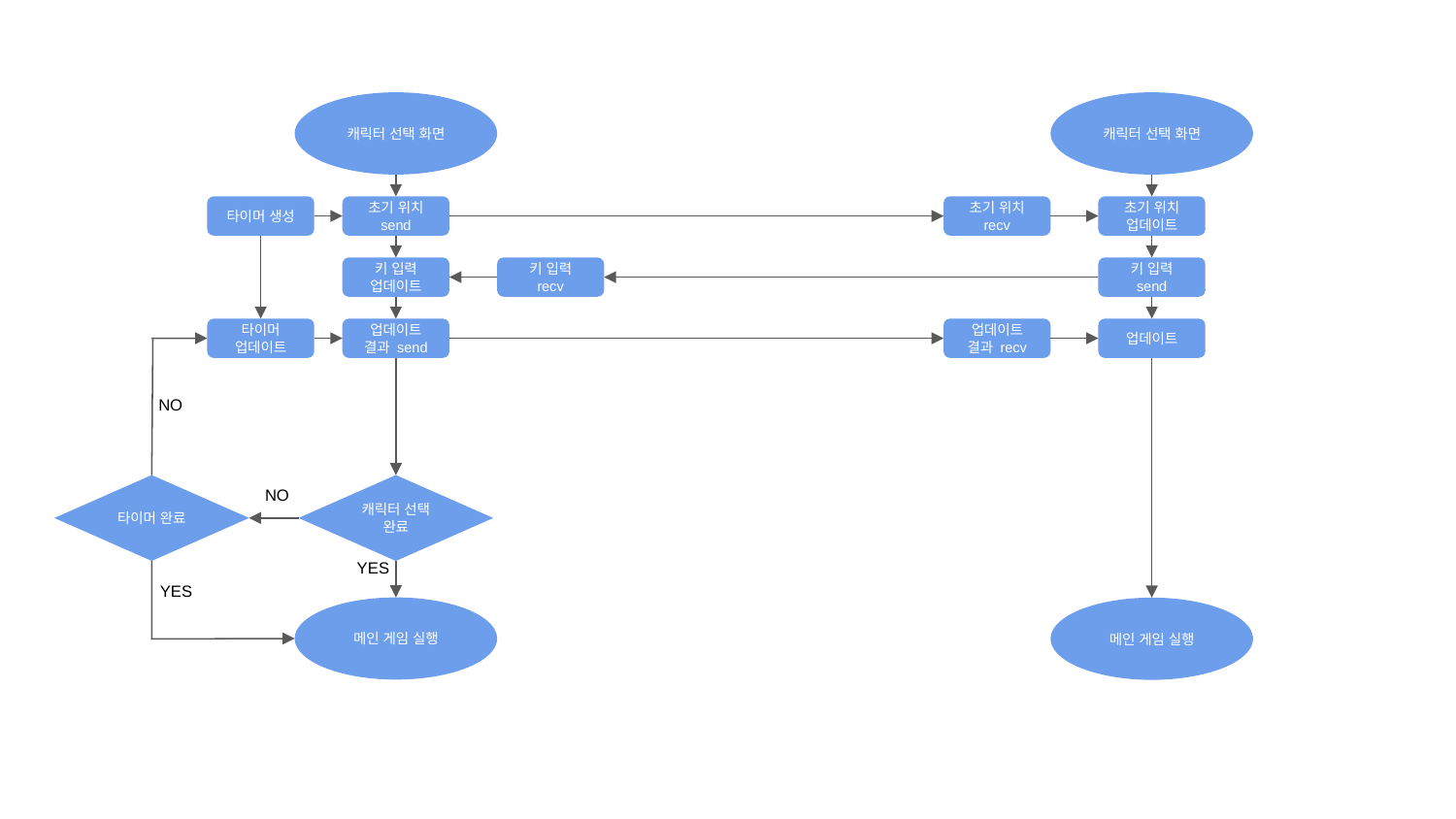

캐릭터 선택 화면
캐릭터 선택 화면
타이머 생성
초기 위치 send
초기 위치 recv
초기 위치 업데이트
키 입력 업데이트
키 입력 recv
키 입력 send
타이머 업데이트
업데이트 결과 send
업데이트 결과 recv
업데이트
NO
타이머 완료
캐릭터 선택 완료
NO
YES
YES
메인 게임 실행
메인 게임 실행